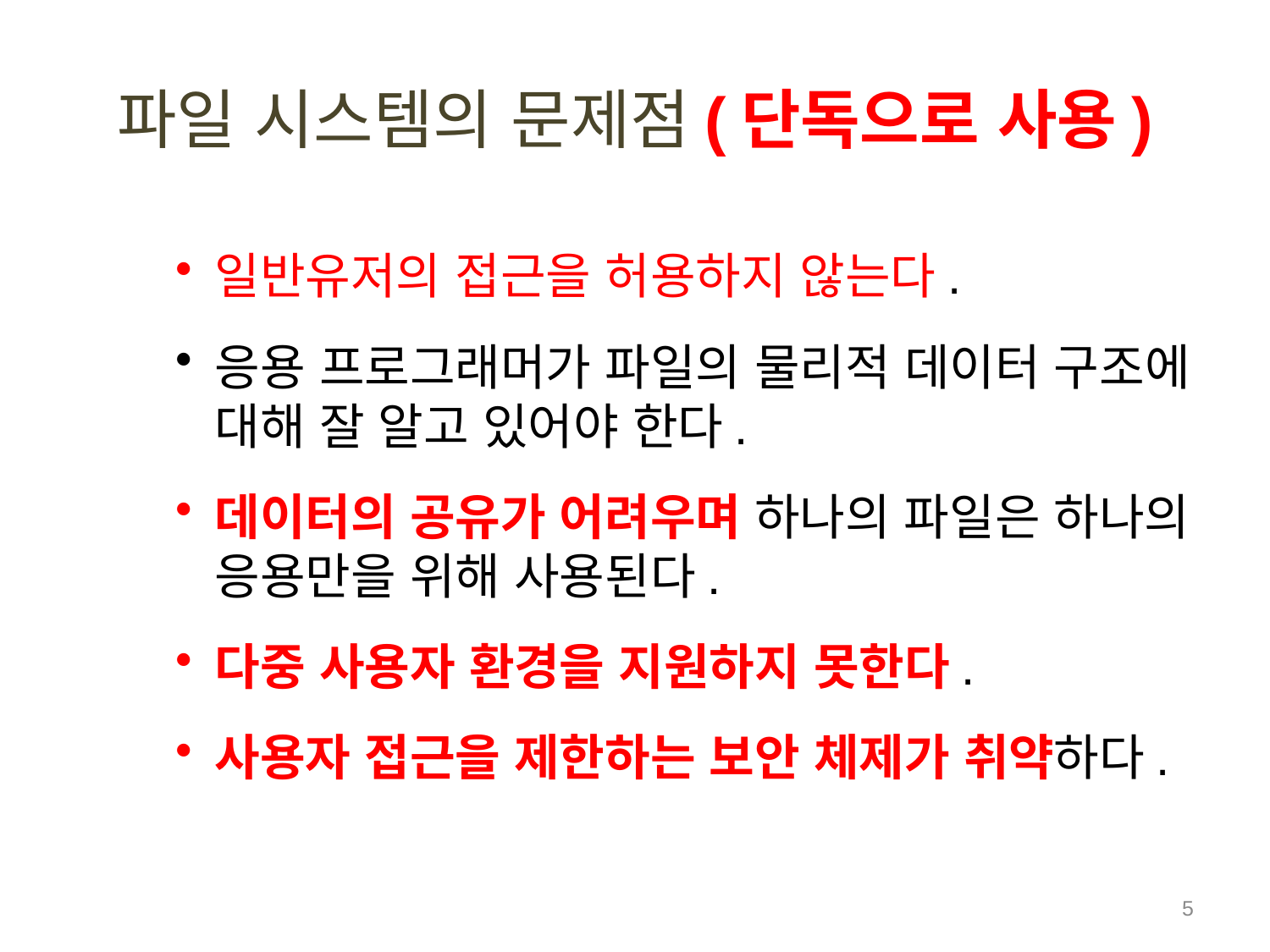

# 파일 시스템의 문제점(단독으로 사용)
일반유저의 접근을 허용하지 않는다.
응용 프로그래머가 파일의 물리적 데이터 구조에 대해 잘 알고 있어야 한다.
데이터의 공유가 어려우며 하나의 파일은 하나의 응용만을 위해 사용된다.
다중 사용자 환경을 지원하지 못한다.
사용자 접근을 제한하는 보안 체제가 취약하다.

5